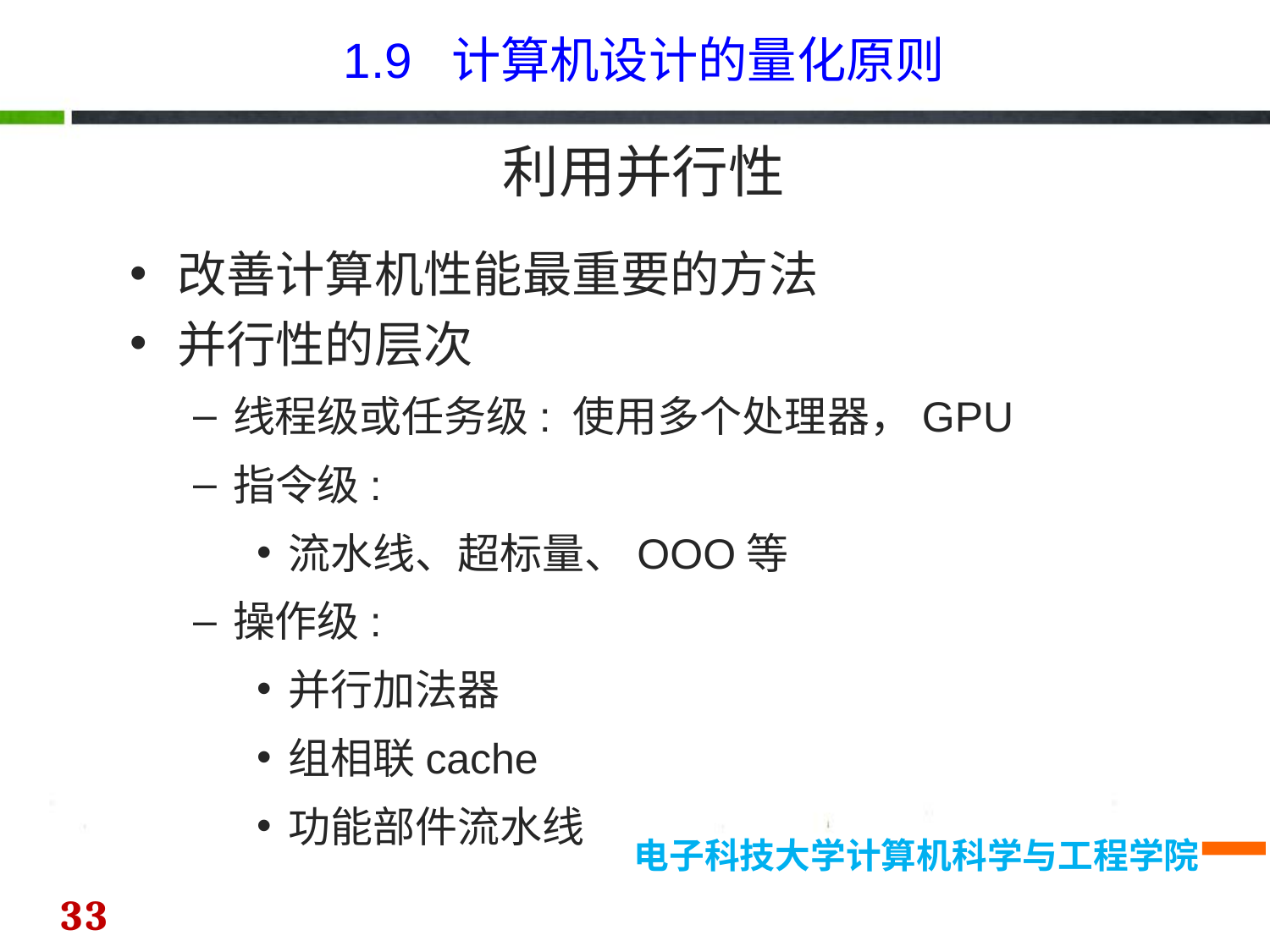

1.9  计算机设计的量化原则
利用并行性
改善计算机性能最重要的方法
并行性的层次
线程级或任务级: 使用多个处理器，GPU
指令级:
流水线、超标量、OOO等
操作级:
并行加法器
组相联cache
功能部件流水线